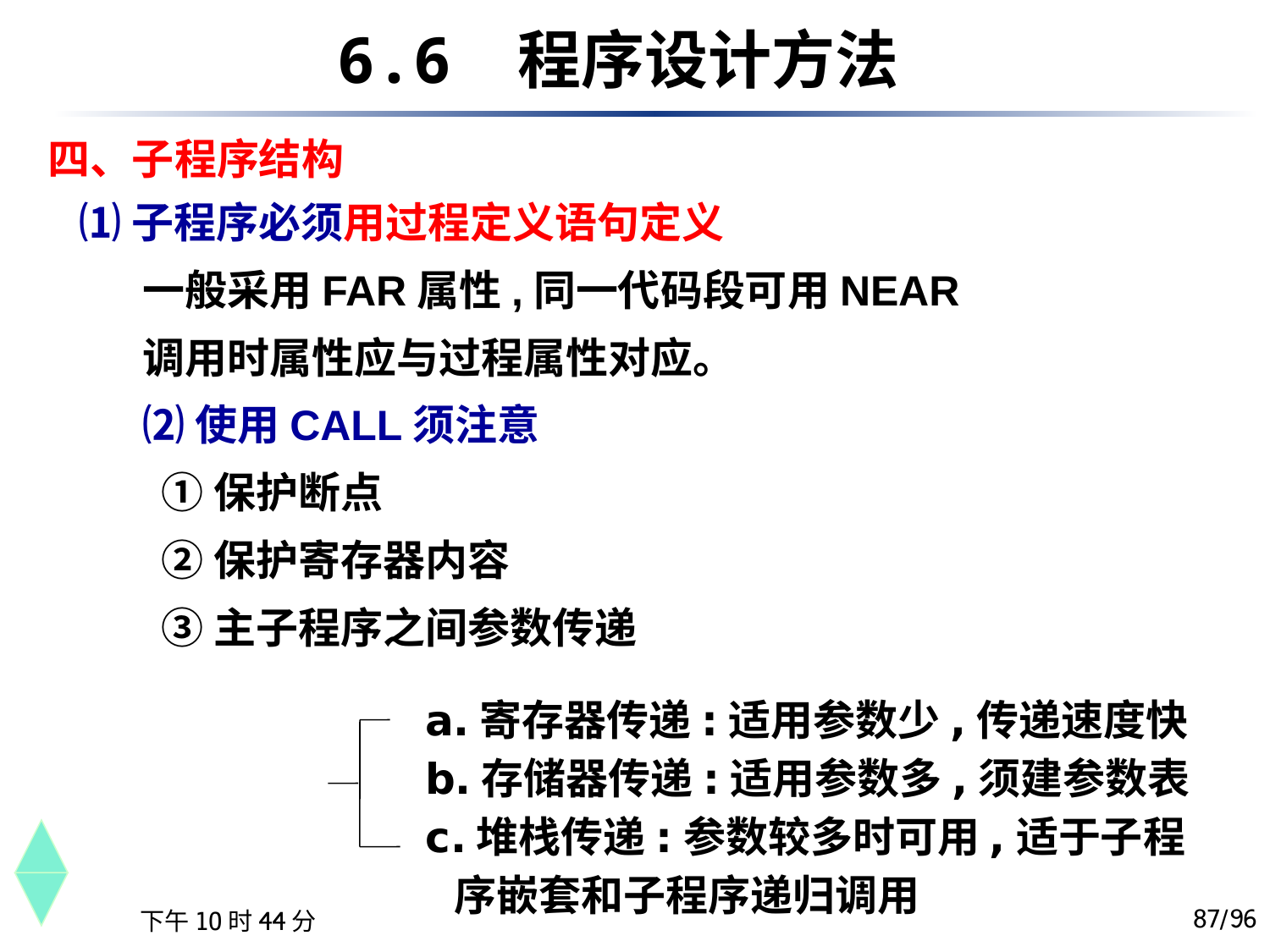

6.6	 程序设计方法
四、子程序结构
⑴子程序必须用过程定义语句定义
一般采用FAR属性,同一代码段可用NEAR
调用时属性应与过程属性对应。
⑵使用CALL须注意
  ①保护断点
  ②保护寄存器内容
  ③主子程序之间参数传递
a.寄存器传递:适用参数少,传递速度快
b.存储器传递:适用参数多,须建参数表
c.堆栈传递:参数较多时可用,适于子程
  序嵌套和子程序递归调用

87/96
下午10时44分